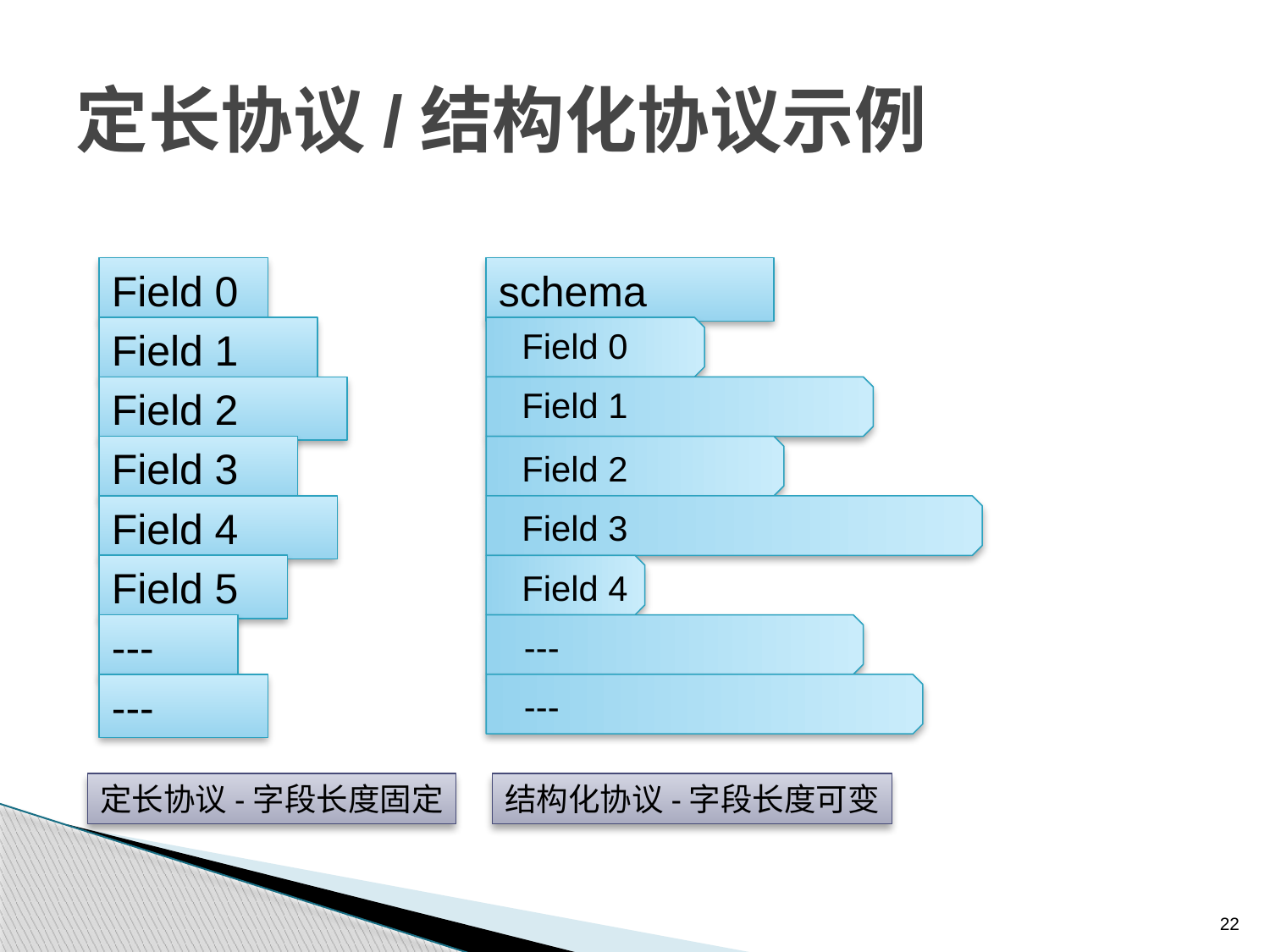

# 定长协议/结构化协议示例

Field 0
schema

Field 1
Field 0

Field 1
Field 2
Field 3
Field 2

Field 4
Field 3

Field 5
Field 4
---
---
---
---
定长协议-字段长度固定
结构化协议-字段长度可变
22